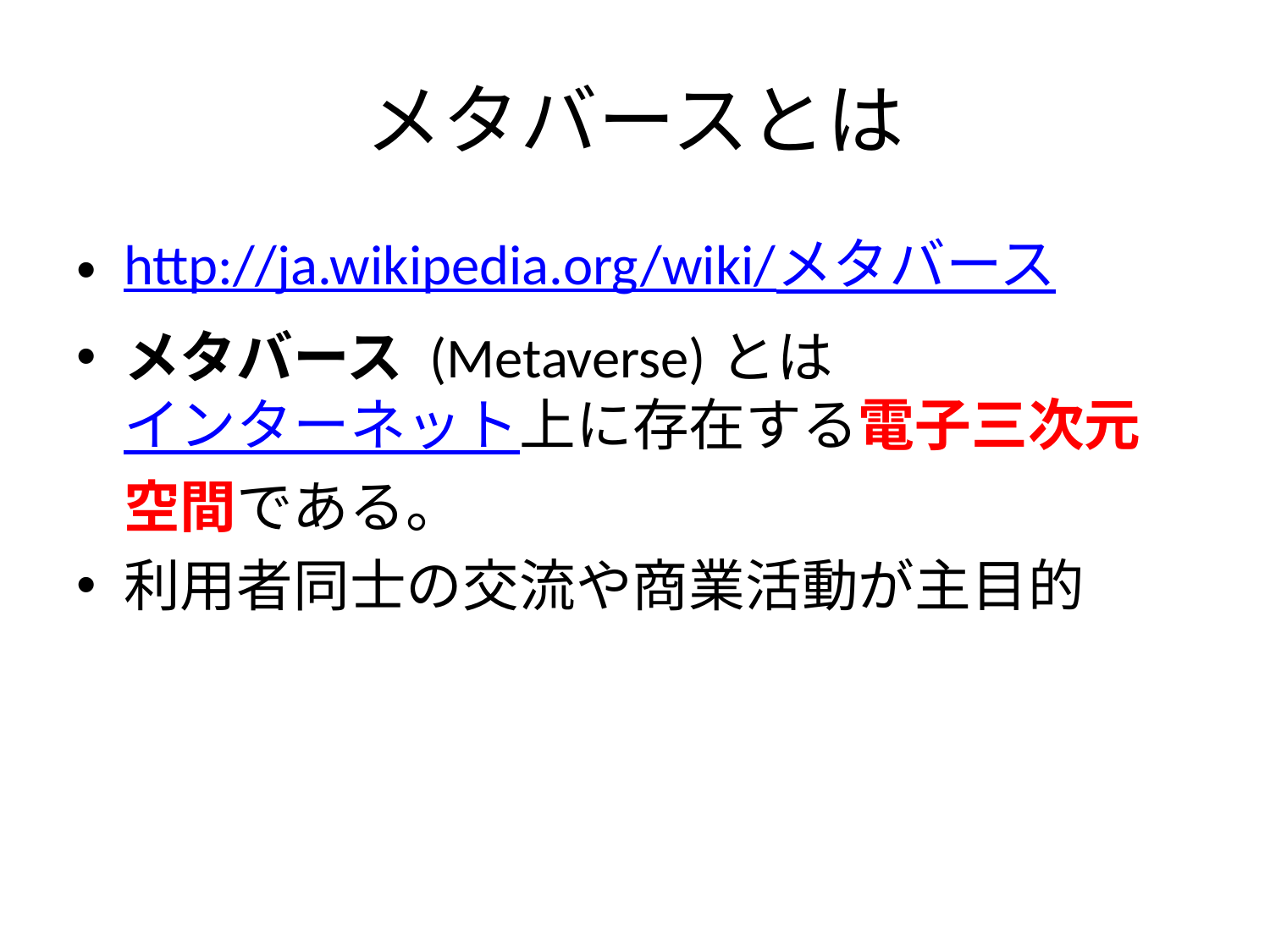

# メタバースとは
http://ja.wikipedia.org/wiki/メタバース
メタバース (Metaverse)とはインターネット上に存在する電子三次元空間である。
利用者同士の交流や商業活動が主目的